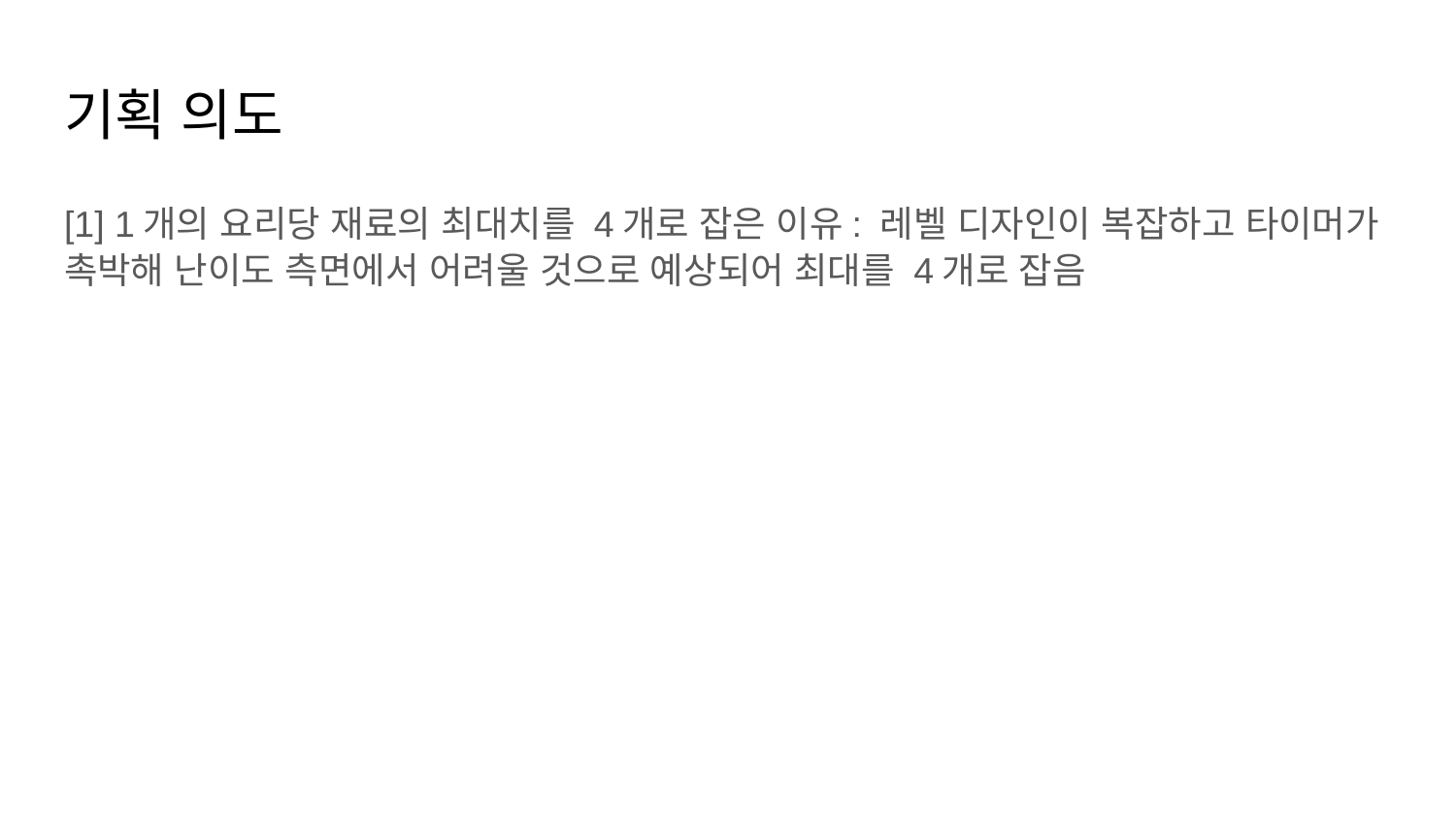

# 기획 의도
[1] 1개의 요리당 재료의 최대치를 4개로 잡은 이유: 레벨 디자인이 복잡하고 타이머가 촉박해 난이도 측면에서 어려울 것으로 예상되어 최대를 4개로 잡음